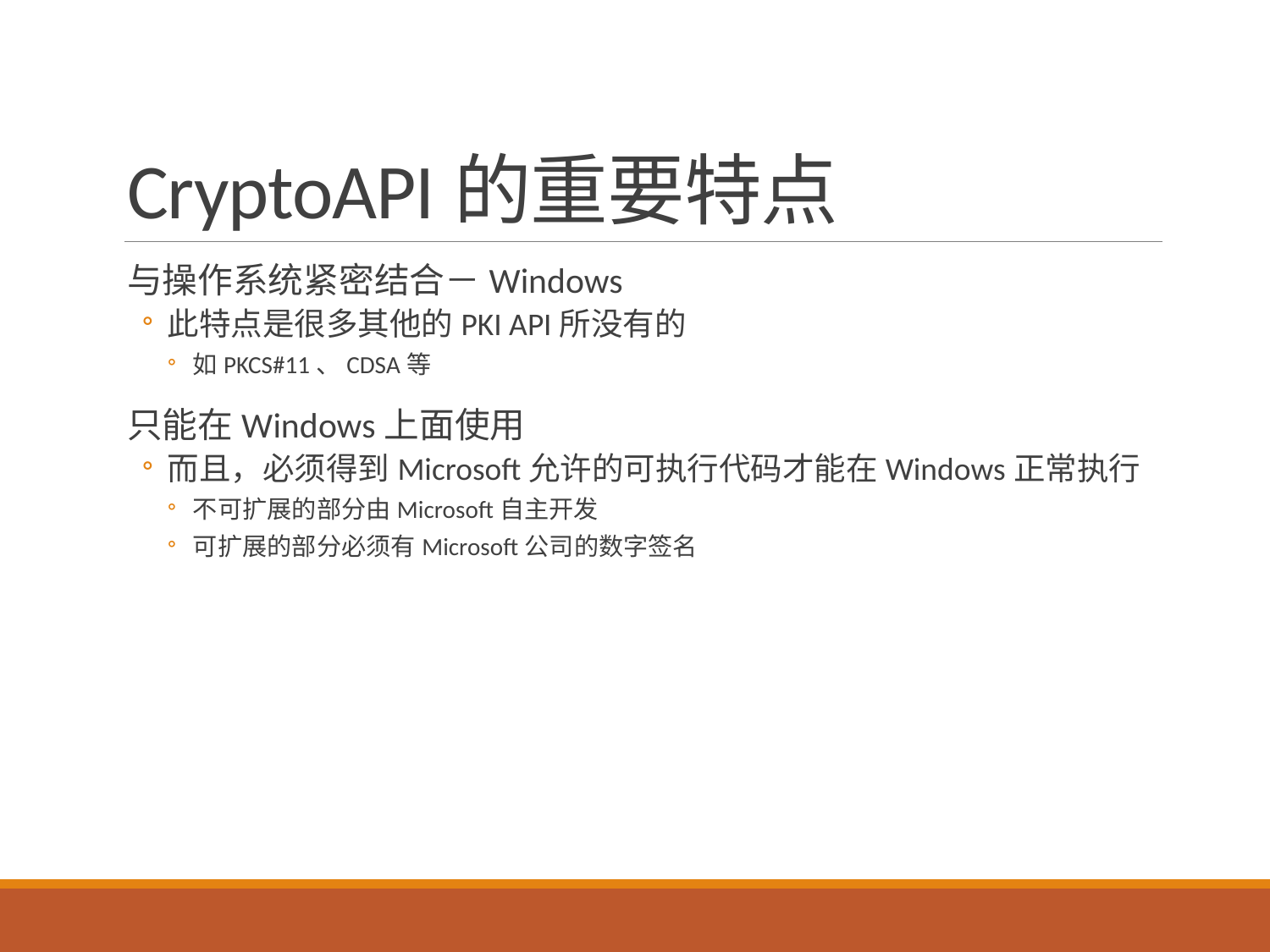

# CryptoAPI的重要特点
与操作系统紧密结合－Windows
此特点是很多其他的PKI API所没有的
如PKCS#11、CDSA等
只能在Windows上面使用
而且，必须得到Microsoft允许的可执行代码才能在Windows正常执行
不可扩展的部分由Microsoft自主开发
可扩展的部分必须有Microsoft公司的数字签名
18